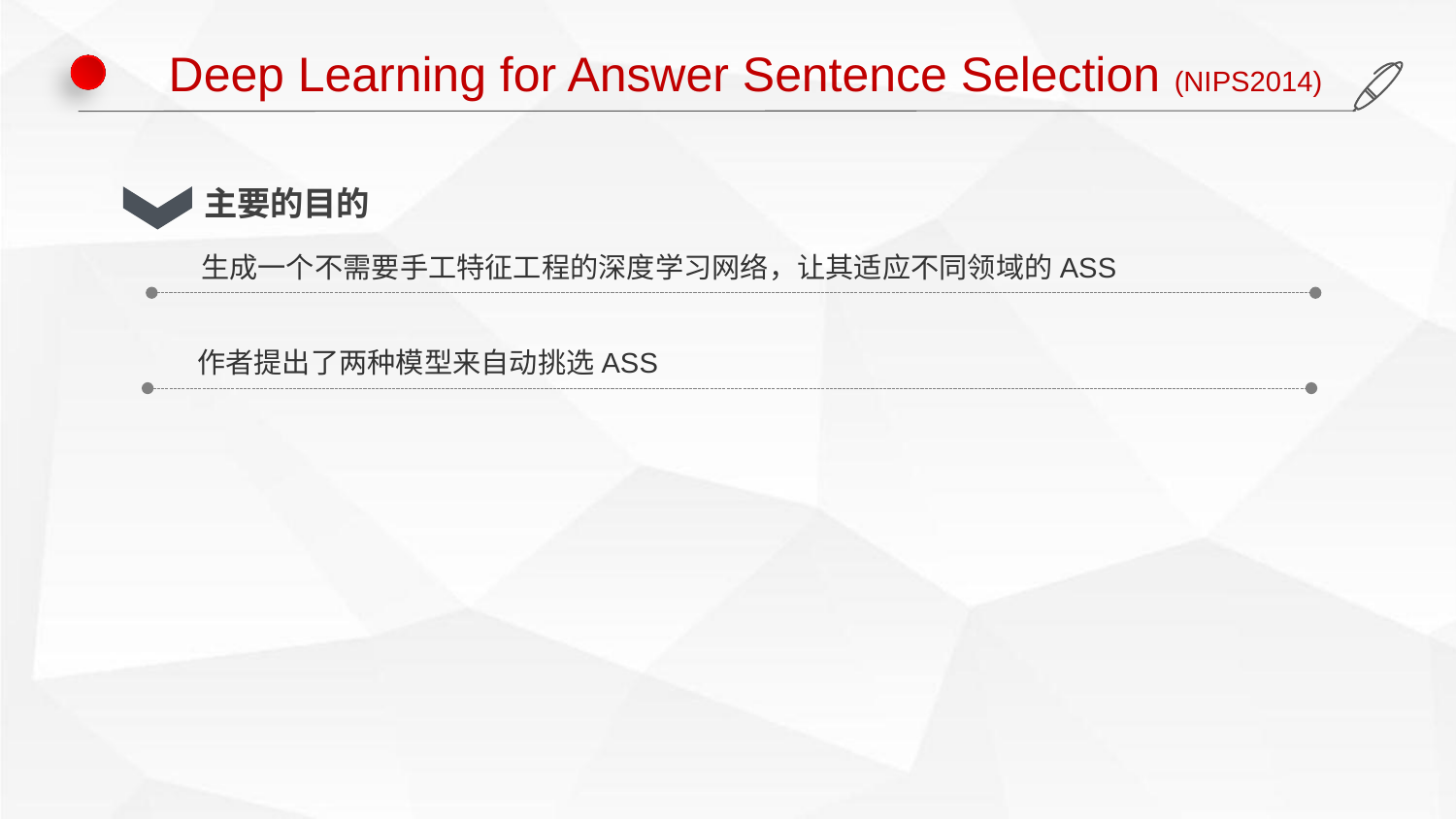

Deep Learning for Answer Sentence Selection (NIPS2014)

主要的目的
生成一个不需要手工特征工程的深度学习网络，让其适应不同领域的ASS
作者提出了两种模型来自动挑选ASS